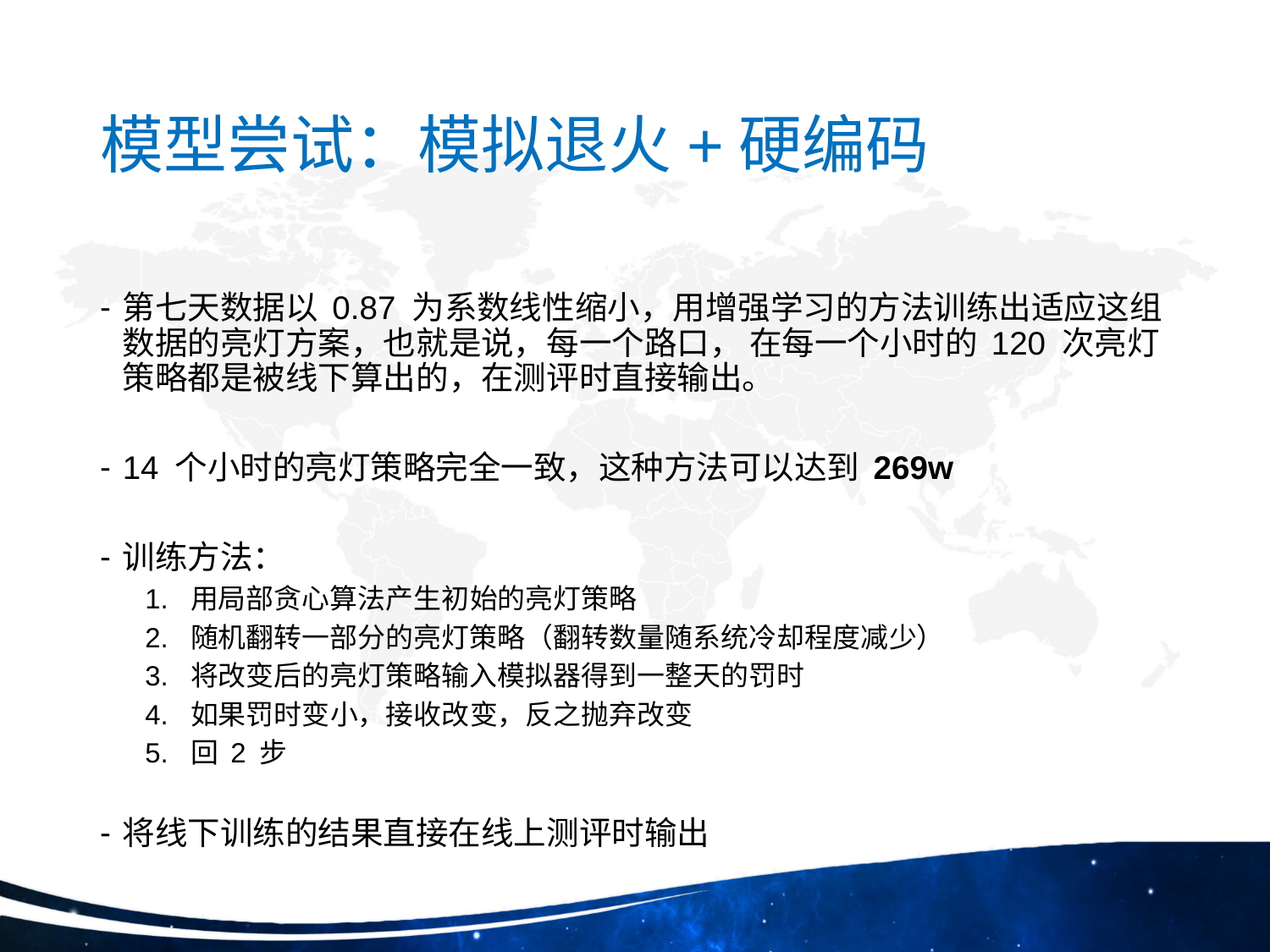

# 模型尝试：模拟退火+硬编码
第七天数据以 0.87 为系数线性缩小，用增强学习的方法训练出适应这组数据的亮灯方案，也就是说，每一个路口， 在每一个小时的 120 次亮灯策略都是被线下算出的，在测评时直接输出。

14 个小时的亮灯策略完全一致，这种方法可以达到 269w

训练方法：
用局部贪心算法产生初始的亮灯策略
随机翻转一部分的亮灯策略（翻转数量随系统冷却程度减少）
将改变后的亮灯策略输入模拟器得到一整天的罚时
如果罚时变小，接收改变，反之抛弃改变
回 2 步

将线下训练的结果直接在线上测评时输出